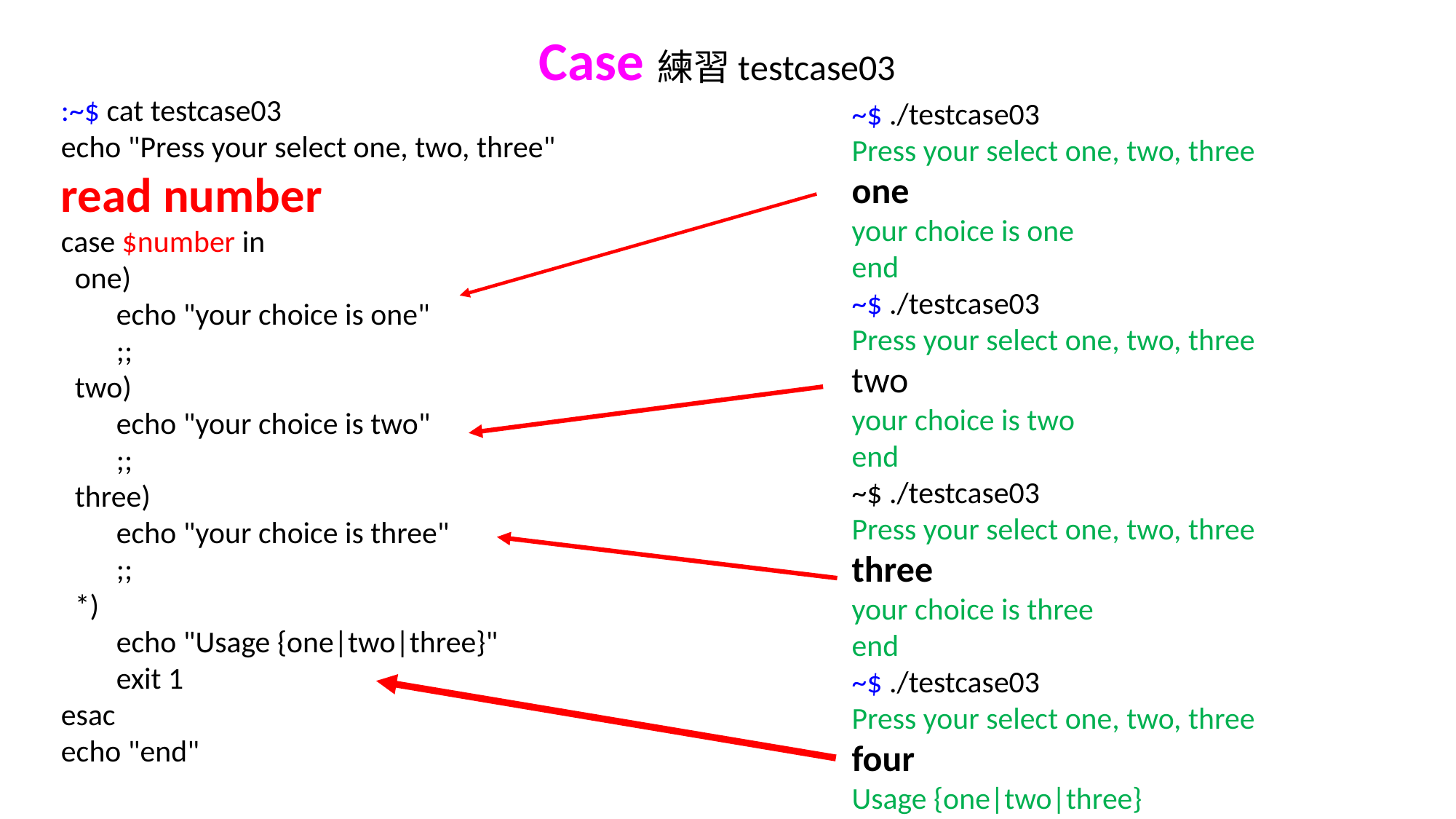

Case練習testcase03
:~$ cat testcase03
echo "Press your select one, two, three"
read number
case $number in
  one)
        echo "your choice is one"
        ;;
  two)
        echo "your choice is two"
        ;;
  three)
        echo "your choice is three"
        ;;
  *)
        echo "Usage {one|two|three}"
        exit 1
esac
echo "end"
~$ ./testcase03
Press your select one, two, three
one
your choice is one
end
~$ ./testcase03
Press your select one, two, three
two
your choice is two
end
~$ ./testcase03
Press your select one, two, three
three
your choice is three
end
~$ ./testcase03
Press your select one, two, three
four
Usage {one|two|three}